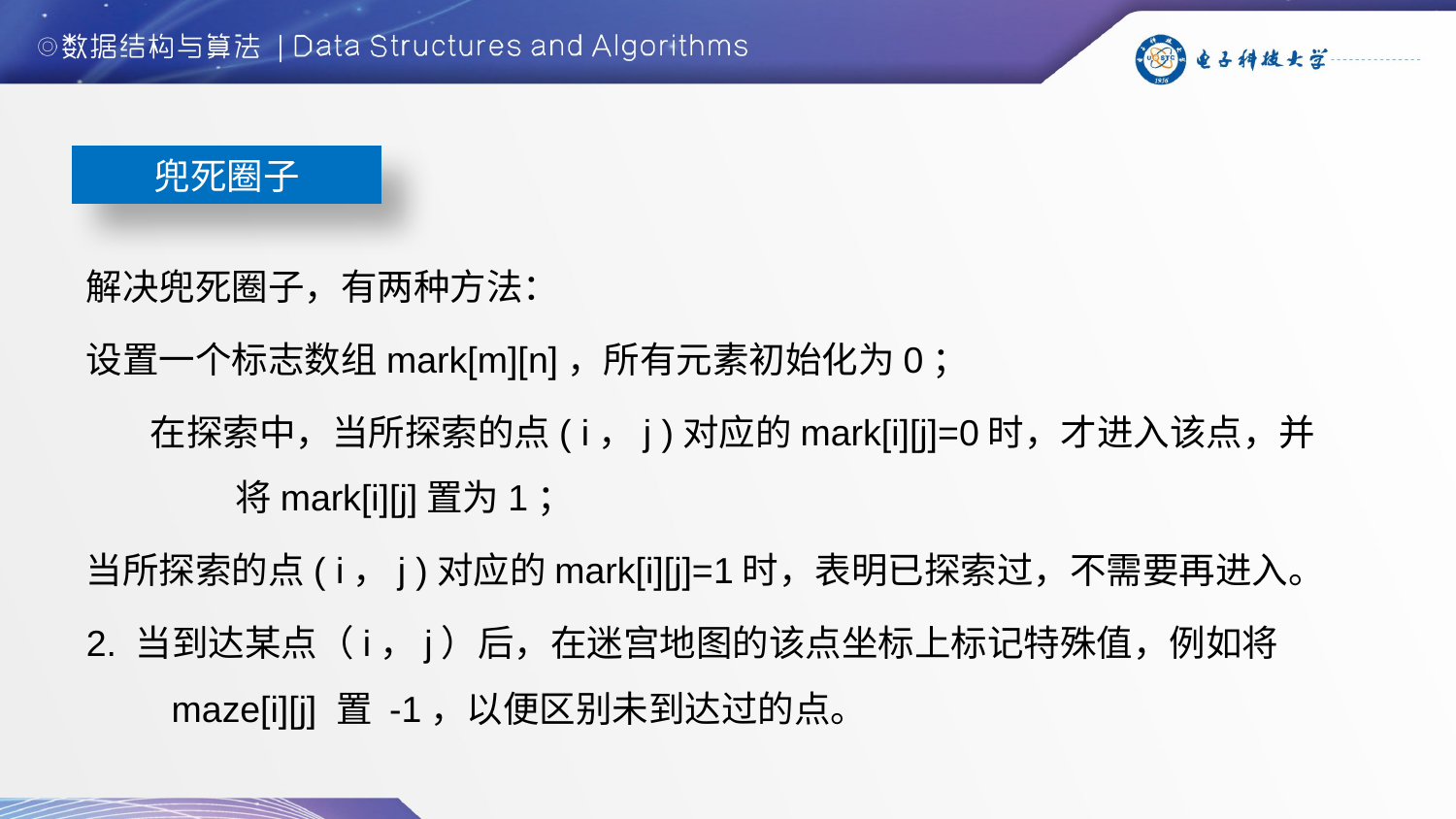

兜死圈子
解决兜死圈子，有两种方法：
设置一个标志数组mark[m][n]，所有元素初始化为0；
在探索中，当所探索的点( i，j )对应的mark[i][j]=0时，才进入该点，并将mark[i][j]置为1；
当所探索的点( i，j )对应的mark[i][j]=1时，表明已探索过，不需要再进入。
2. 当到达某点（i，j）后，在迷宫地图的该点坐标上标记特殊值，例如将maze[i][j] 置 -1，以便区别未到达过的点。
18